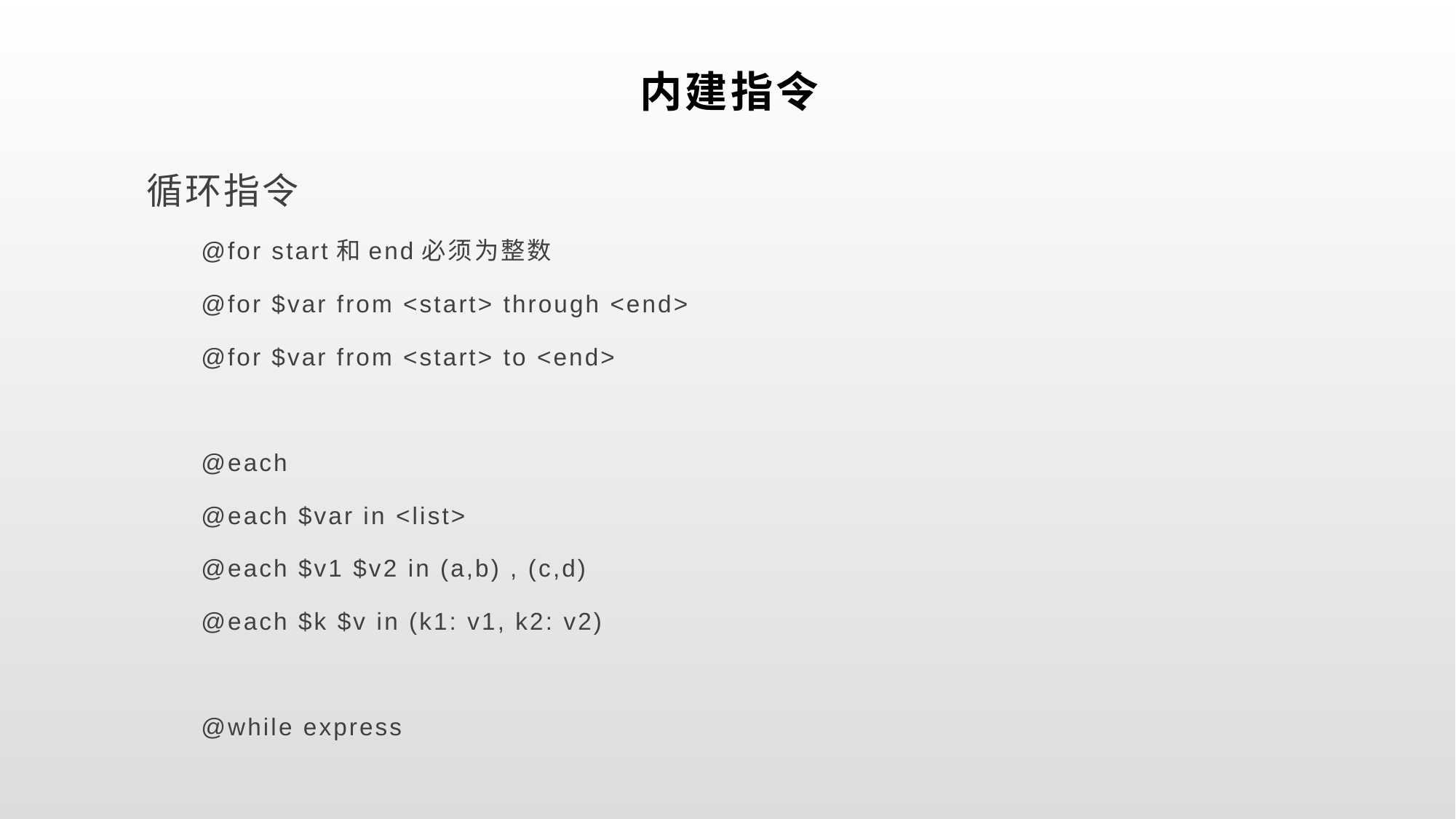

# 内建指令
循环指令
@for start和end必须为整数
@for $var from <start> through <end>
@for $var from <start> to <end>

@each
@each $var in <list>
@each $v1 $v2 in (a,b) , (c,d)
@each $k $v in (k1: v1, k2: v2)

@while express